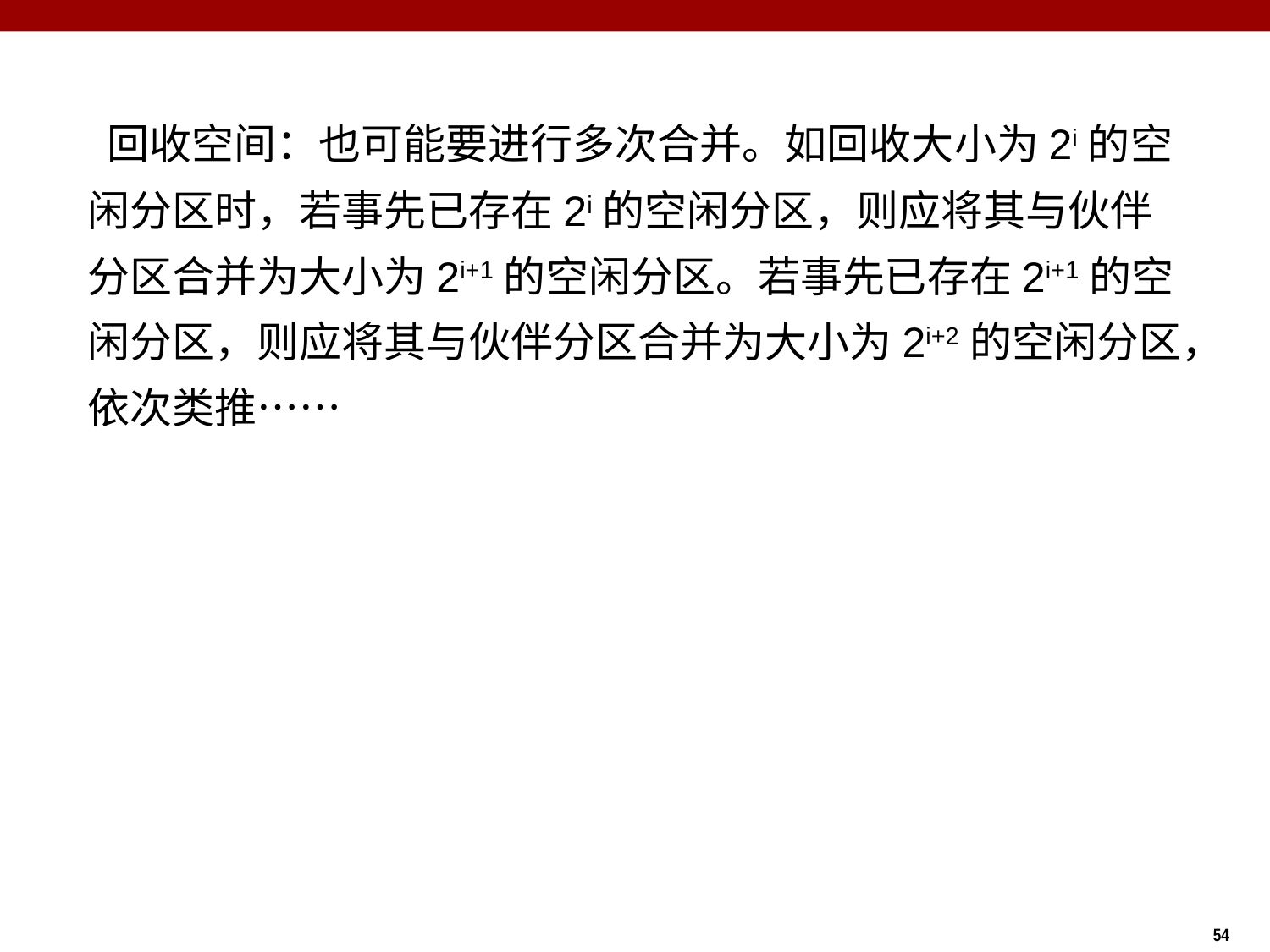

回收空间：也可能要进行多次合并。如回收大小为2i的空闲分区时，若事先已存在2i的空闲分区，则应将其与伙伴分区合并为大小为2i+1的空闲分区。若事先已存在2i+1的空闲分区，则应将其与伙伴分区合并为大小为2i+2的空闲分区，依次类推……